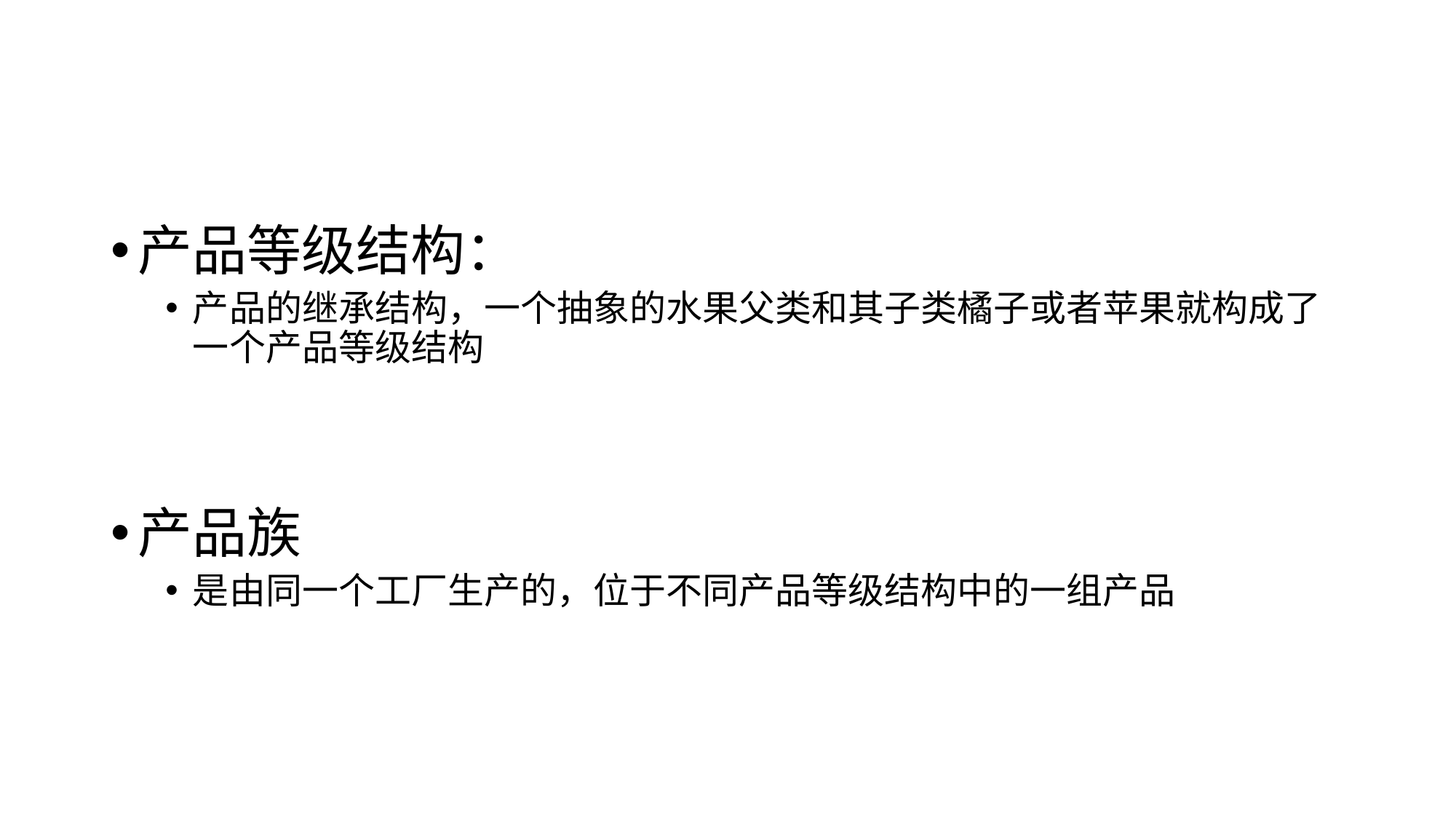

#
产品等级结构：
产品的继承结构，一个抽象的水果父类和其子类橘子或者苹果就构成了一个产品等级结构

产品族
是由同一个工厂生产的，位于不同产品等级结构中的一组产品